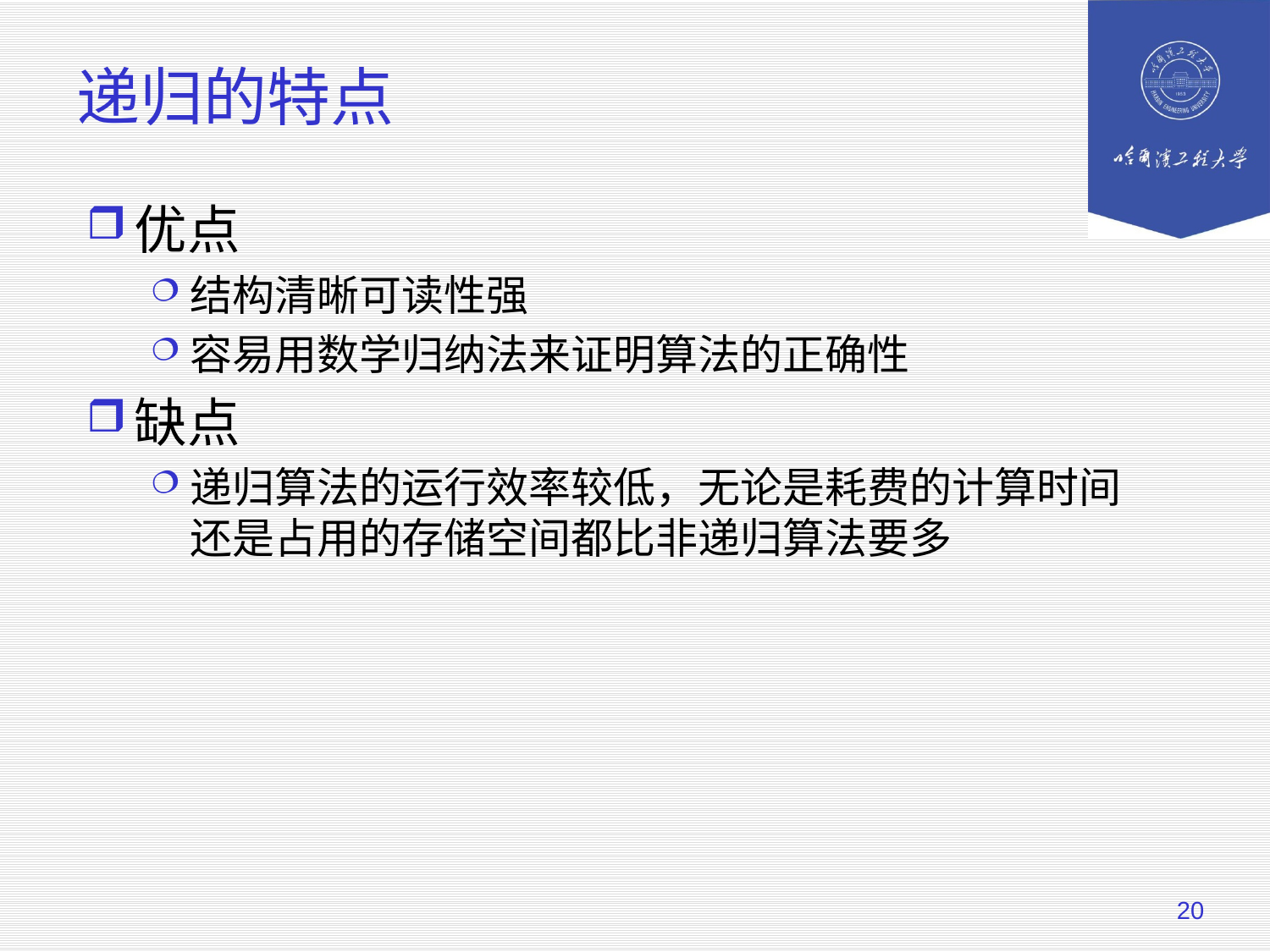

# 递归的特点
优点
结构清晰可读性强
容易用数学归纳法来证明算法的正确性
缺点
递归算法的运行效率较低，无论是耗费的计算时间还是占用的存储空间都比非递归算法要多

20